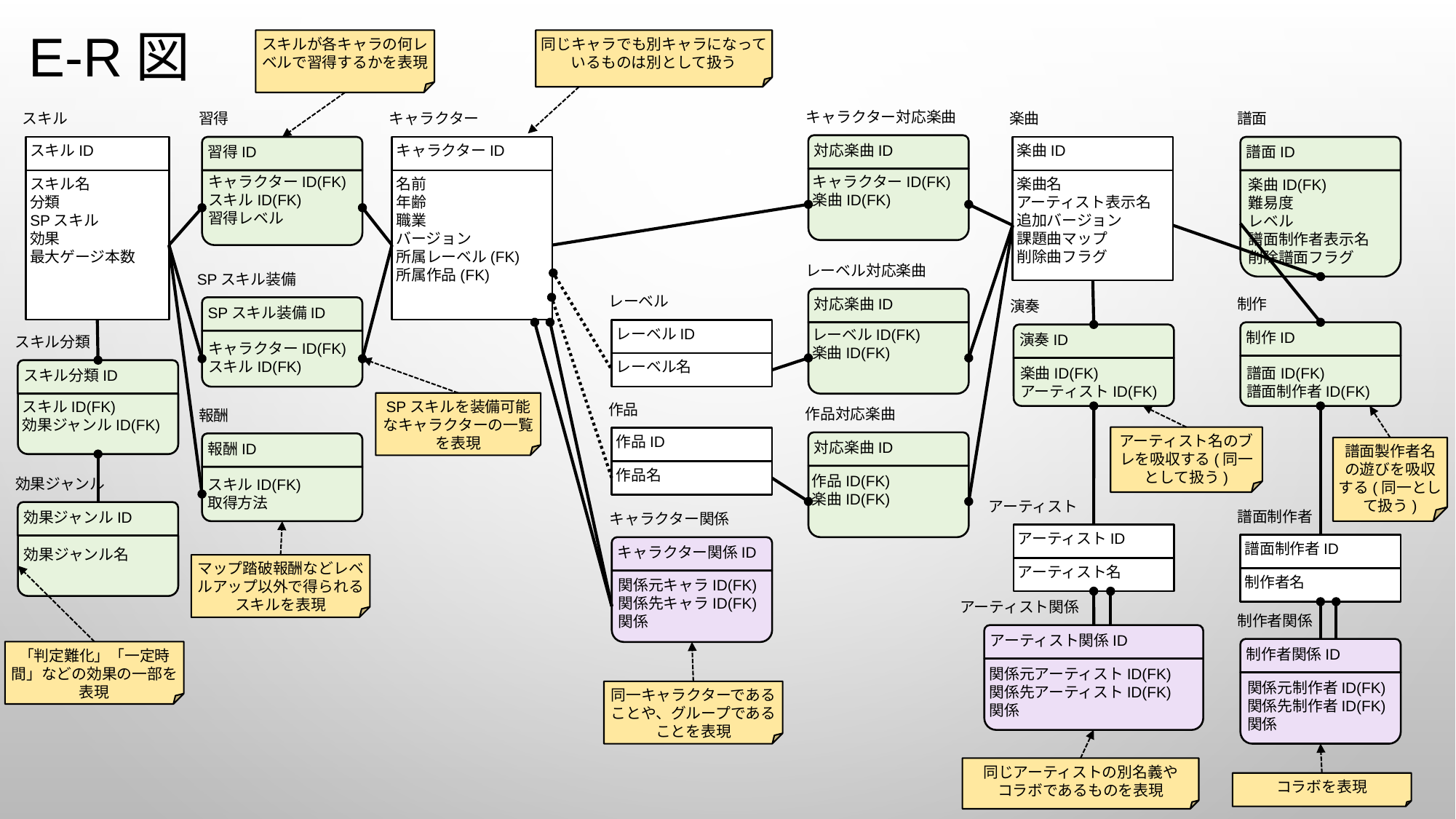

# E-R図
スキルが各キャラの何レベルで習得するかを表現
同じキャラでも別キャラになっているものは別として扱う
キャラクター対応楽曲
スキル
習得
キャラクター
楽曲
譜面
対応楽曲ID
スキルID
習得ID
キャラクターID
楽曲ID
譜面ID
キャラクターID(FK)
スキルID(FK)
習得レベル
キャラクターID(FK)
楽曲ID(FK)

スキル名
分類
SPスキル
効果
最大ゲージ本数

名前
年齢
職業
バージョン
所属レーベル(FK)
所属作品(FK)

楽曲名
アーティスト表示名
追加バージョン
課題曲マップ
削除曲フラグ
楽曲ID(FK)
難易度
レベル
譜面制作者表示名
削除譜面フラグ
レーベル対応楽曲
SPスキル装備
レーベル
対応楽曲ID
制作
演奏
SPスキル装備ID
レーベルID
レーベルID(FK)
楽曲ID(FK)
制作ID

演奏ID
スキル分類

キャラクターID(FK)
スキルID(FK)
レーベル名

楽曲ID(FK)
アーティストID(FK)
譜面ID(FK)
譜面制作者ID(FK)
スキル分類ID
SPスキルを装備可能なキャラクターの一覧を表現
スキルID(FK)
効果ジャンルID(FK)

作品
作品対応楽曲
報酬
アーティスト名のブレを吸収する(同一として扱う)
作品ID
対応楽曲ID
報酬ID
譜面製作者名の遊びを吸収する(同一として扱う)
作品名

作品ID(FK)
楽曲ID(FK)
効果ジャンル
スキルID(FK)
取得方法
アーティスト
効果ジャンルID
譜面制作者
キャラクター関係
アーティストID
譜面制作者ID

キャラクター関係ID
効果ジャンル名
マップ踏破報酬などレベルアップ以外で得られるスキルを表現
アーティスト名
制作者名

関係元キャラID(FK)
関係先キャラID(FK)
関係

アーティスト関係
制作者関係
アーティスト関係ID
制作者関係ID
「判定難化」「一定時間」などの効果の一部を表現

関係元アーティストID(FK)
関係先アーティストID(FK)
関係

関係元制作者ID(FK)
関係先制作者ID(FK)
関係
同一キャラクターであることや、グループであることを表現
同じアーティストの別名義や
コラボであるものを表現
コラボを表現